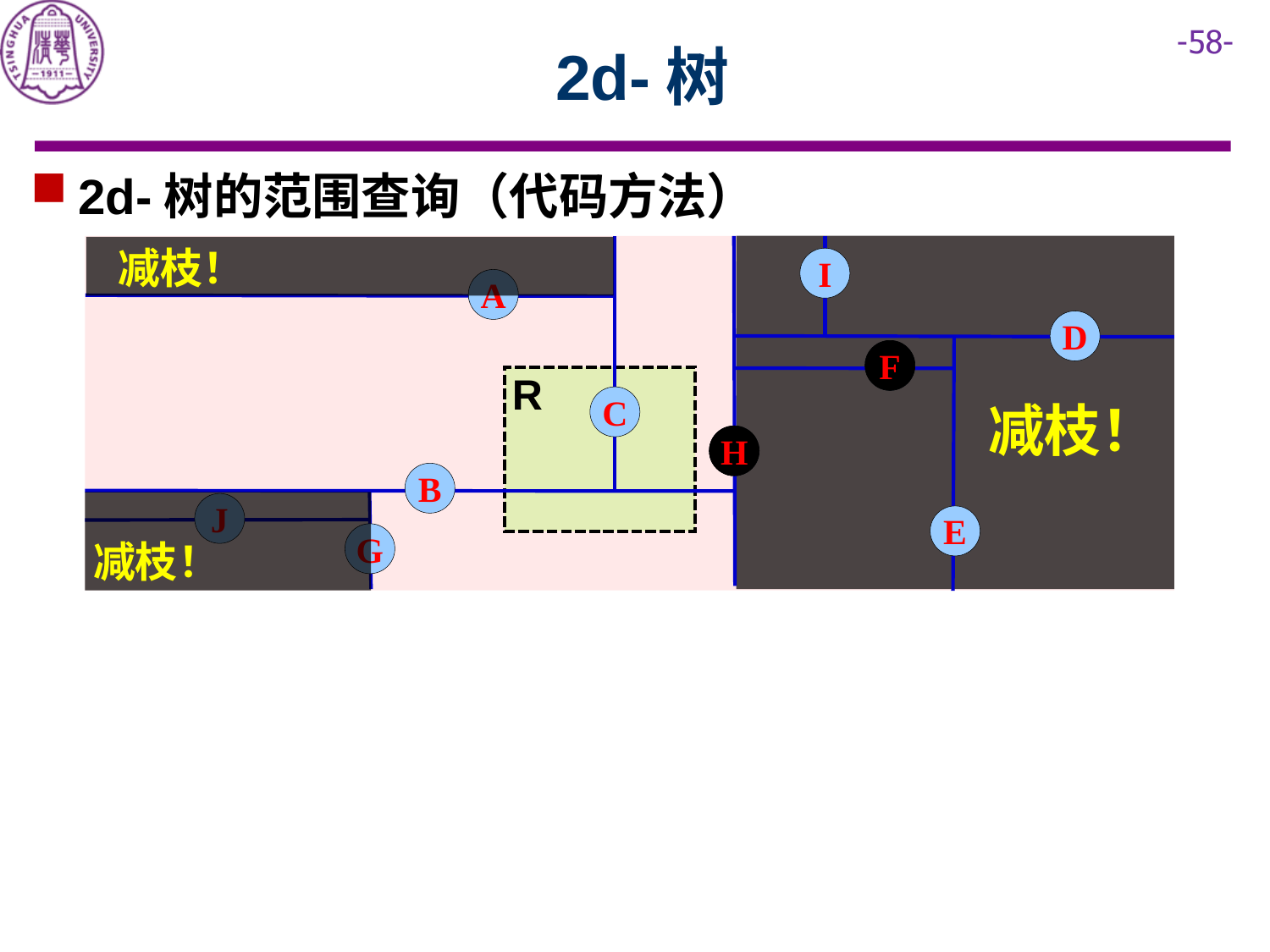

# 2d-树
2d-树的范围查询（代码方法）
减枝！

I
A
D
F
F
R

C
减枝！
H
H
B

J
E
G
减枝！